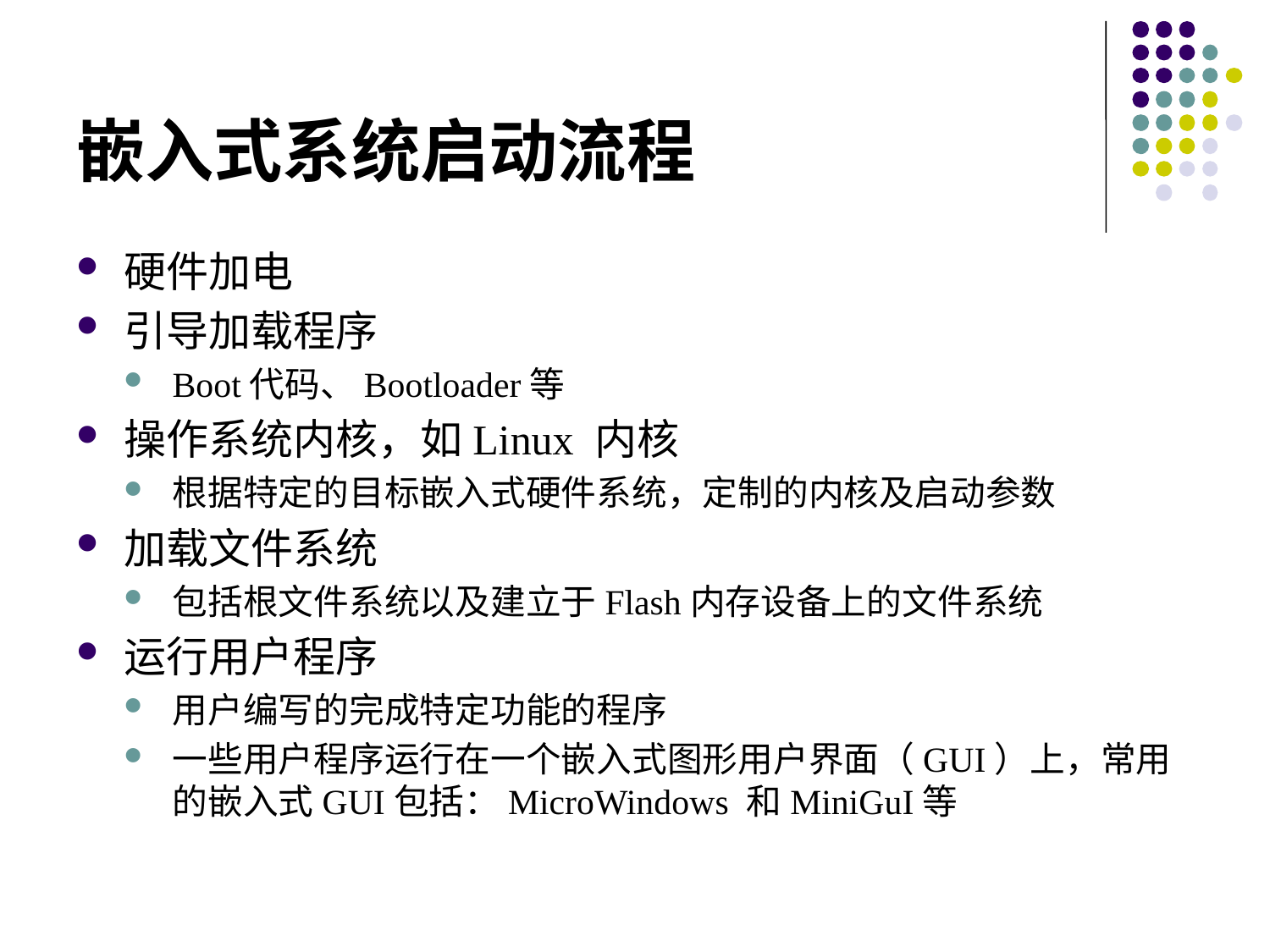

# 嵌入式系统启动流程
硬件加电
引导加载程序
Boot代码、Bootloader等
操作系统内核，如Linux 内核
根据特定的目标嵌入式硬件系统，定制的内核及启动参数
加载文件系统
包括根文件系统以及建立于Flash内存设备上的文件系统
运行用户程序
用户编写的完成特定功能的程序
一些用户程序运行在一个嵌入式图形用户界面（GUI）上，常用的嵌入式GUI包括：MicroWindows 和MiniGuI等